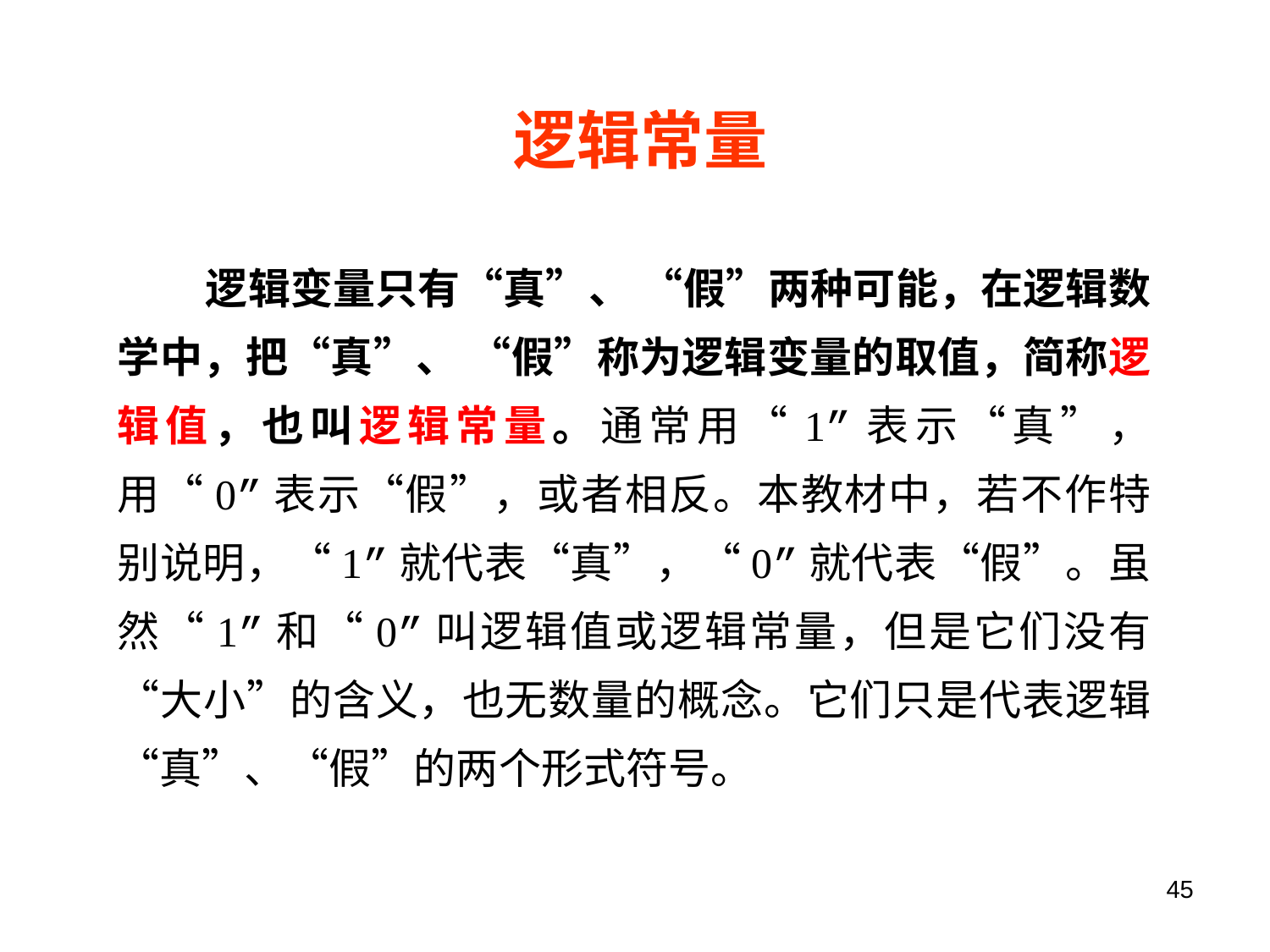

逻辑常量

        逻辑变量只有“真”、 “假”两种可能，在逻辑数学中，把“真”、 “假”称为逻辑变量的取值，简称逻辑值，也叫逻辑常量。通常用“1”表示“真”，用“0”表示“假”，或者相反。本教材中，若不作特别说明，“1”就代表“真”，“0”就代表“假”。虽然“1”和“0”叫逻辑值或逻辑常量，但是它们没有“大小”的含义，也无数量的概念。它们只是代表逻辑“真”、“假”的两个形式符号。
45